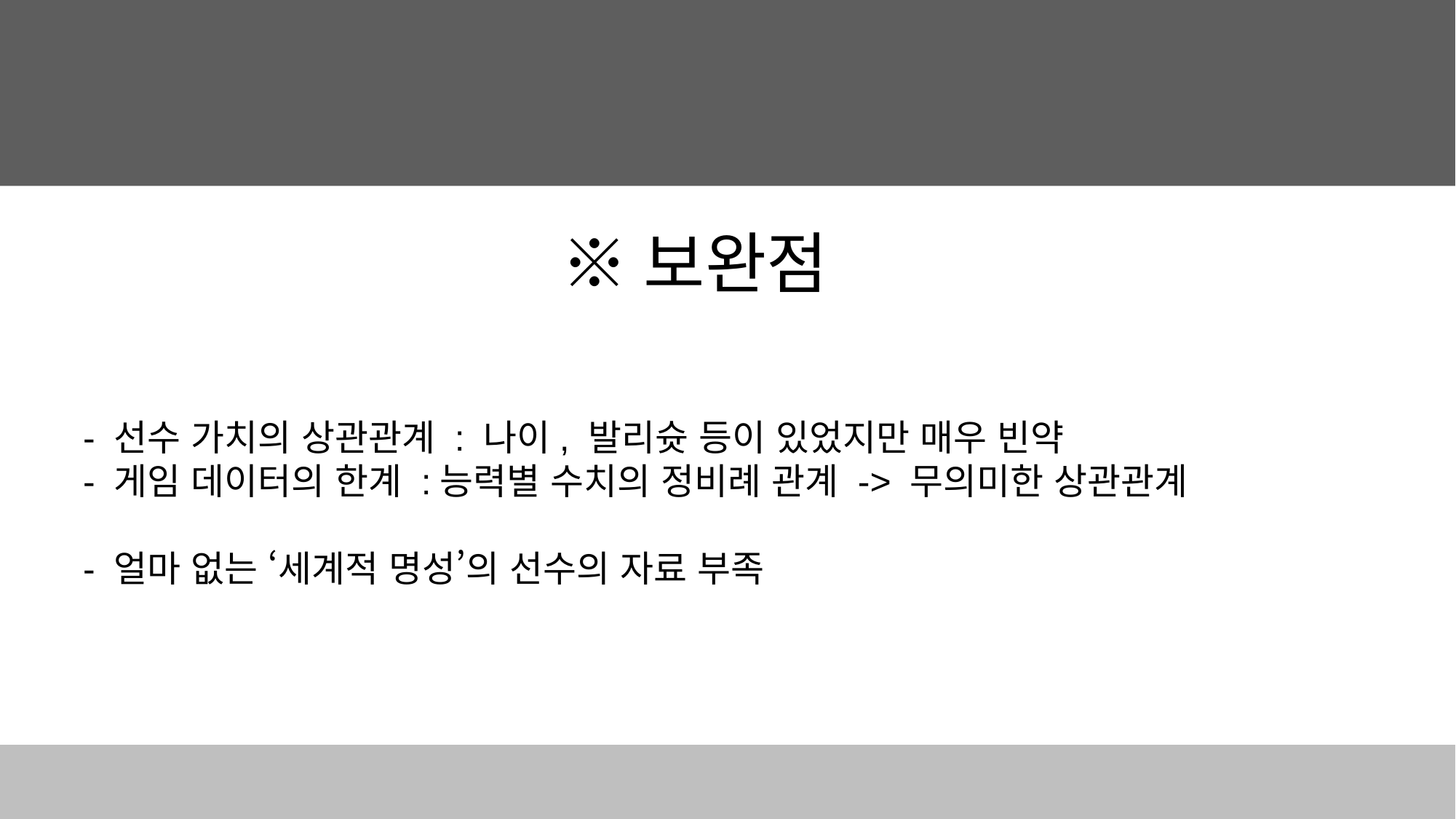

# ※보완점
- 선수 가치의 상관관계 : 나이, 발리슛 등이 있었지만 매우 빈약
- 게임 데이터의 한계 :능력별 수치의 정비례 관계 -> 무의미한 상관관계
- 얼마 없는 ‘세계적 명성’의 선수의 자료 부족